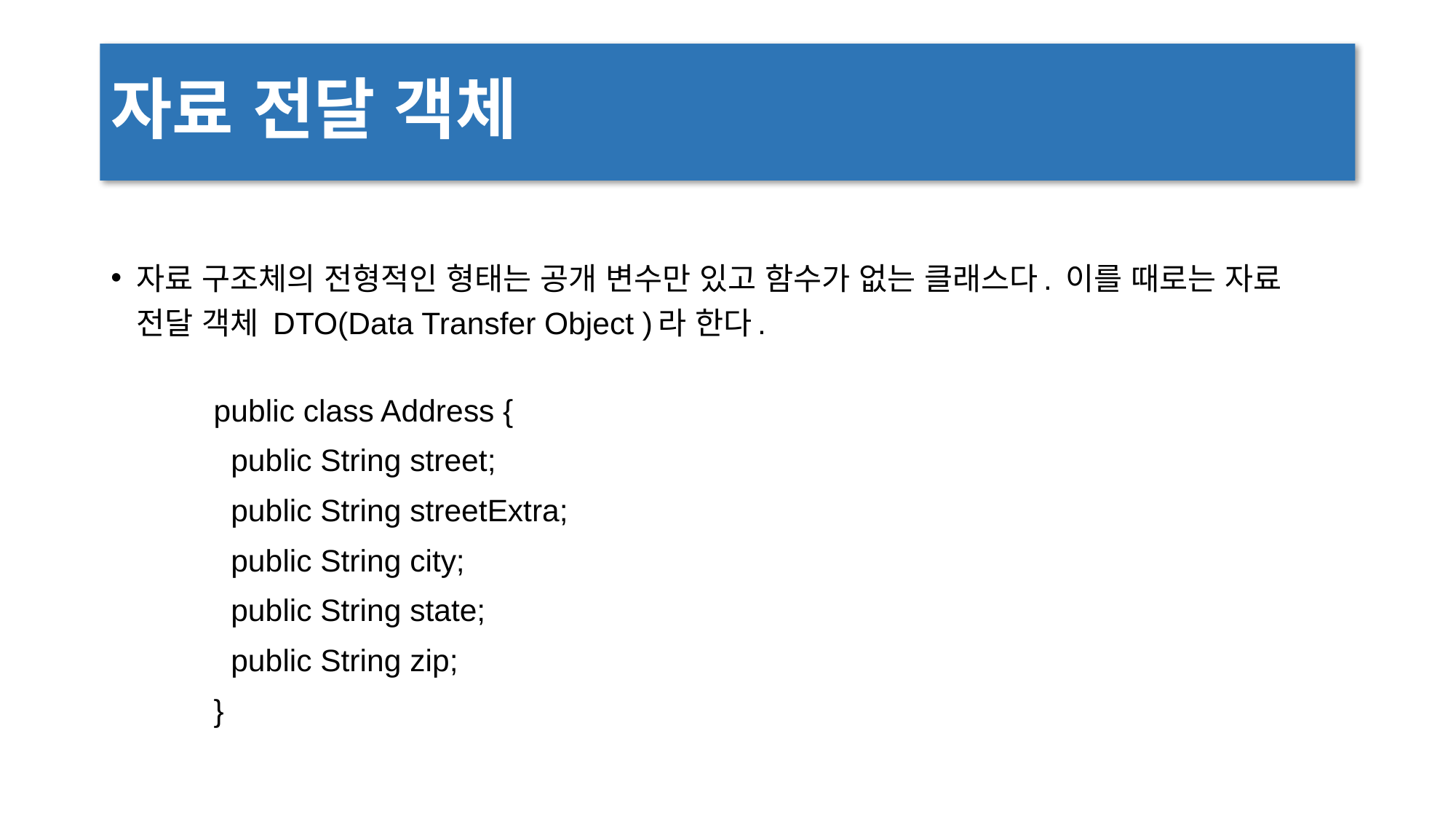

# 자료 전달 객체

자료 구조체의 전형적인 형태는 공개 변수만 있고 함수가 없는 클래스다. 이를 때로는 자료 전달 객체 DTO(Data Transfer Object )라 한다.

public class Address {
  public String street;
  public String streetExtra;
  public String city;
  public String state;
  public String zip;
}